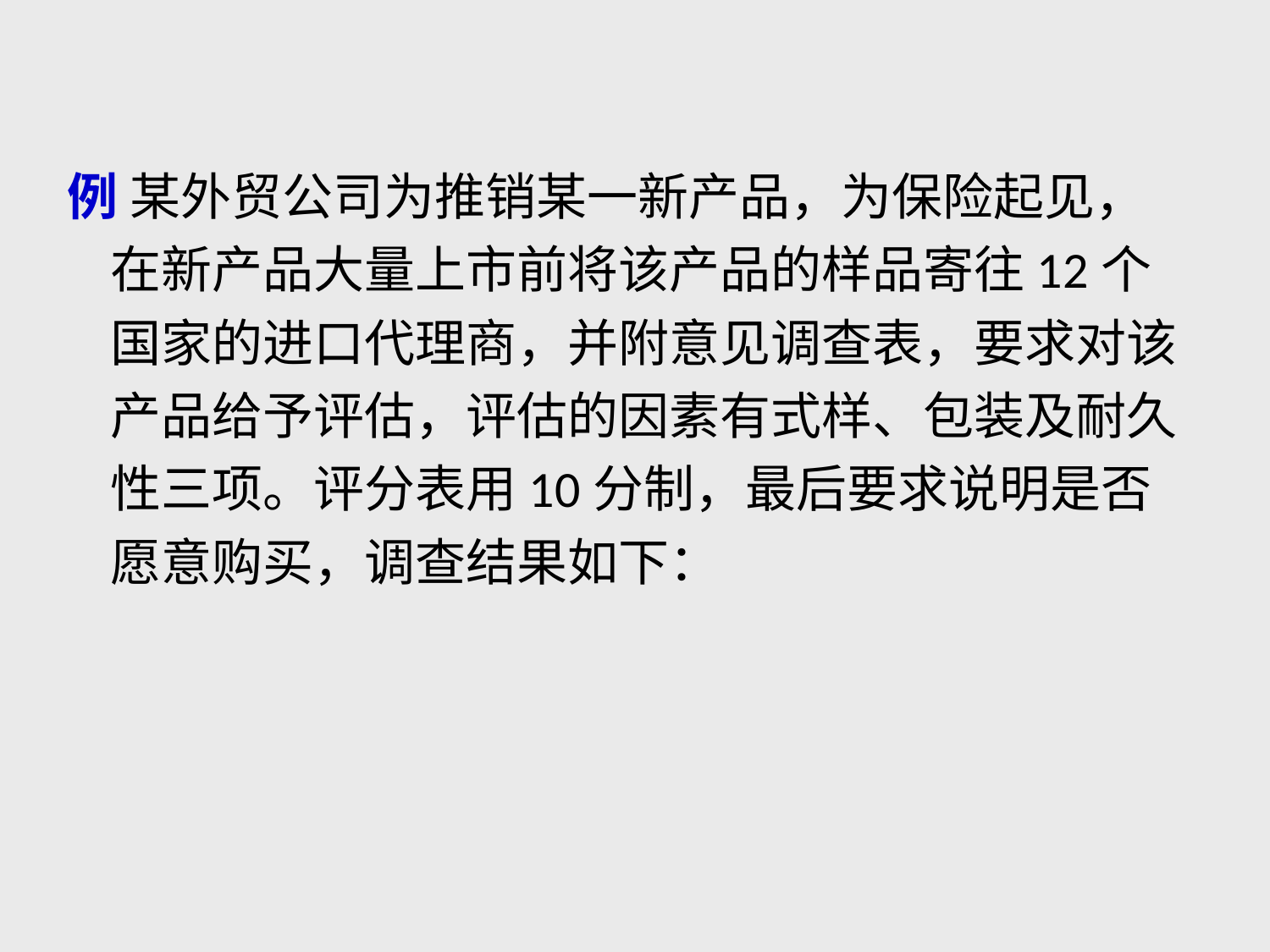

例 某外贸公司为推销某一新产品，为保险起见，在新产品大量上市前将该产品的样品寄往12个国家的进口代理商，并附意见调查表，要求对该产品给予评估，评估的因素有式样、包装及耐久性三项。评分表用10分制，最后要求说明是否愿意购买，调查结果如下：